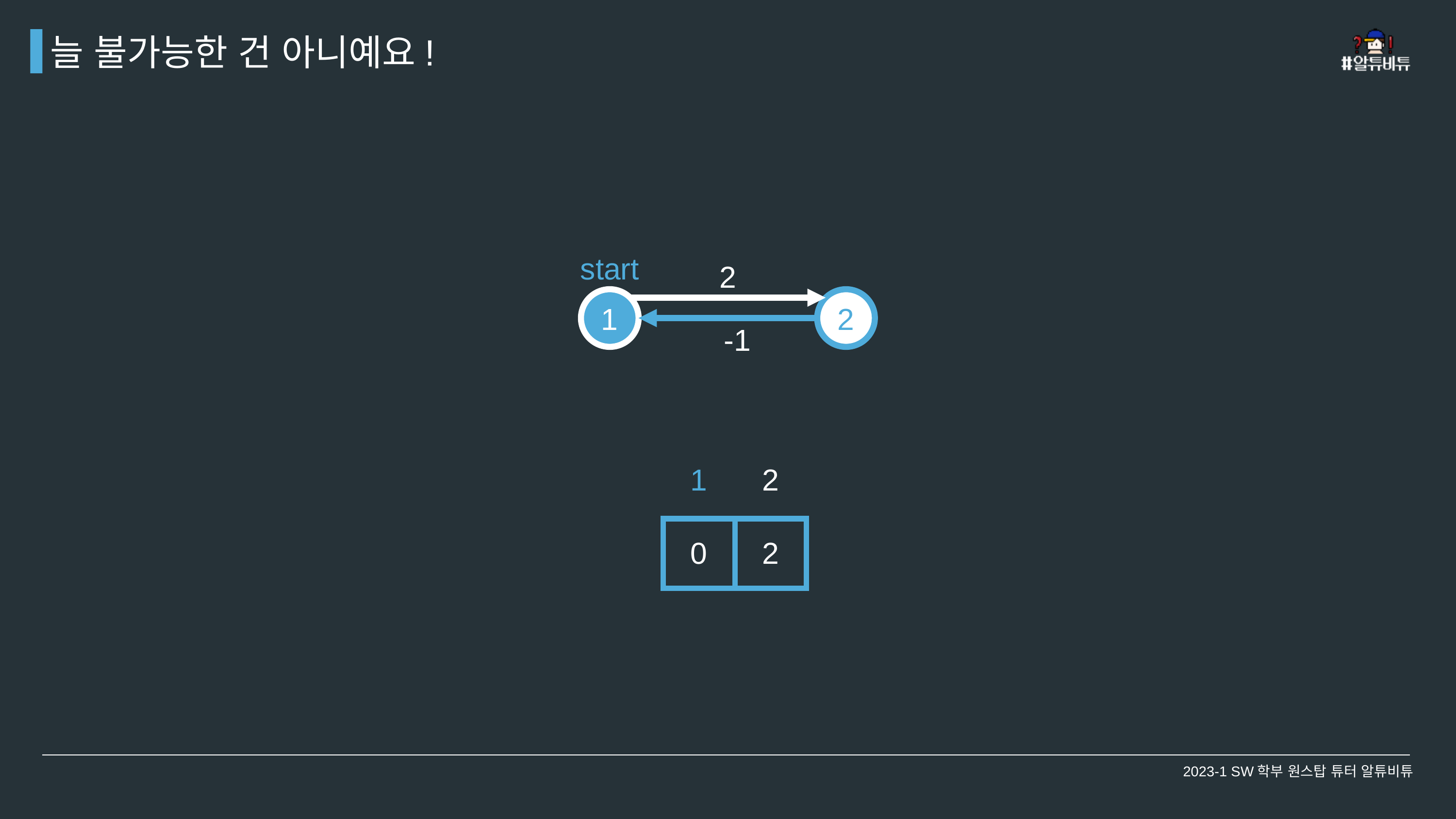

늘 불가능한 건 아니예요!
start
2
1
2
-1
| 1 | 2 |
| --- | --- |
| 0 | 2 |
| --- | --- |
2023-1 SW학부 원스탑 튜터 알튜비튜